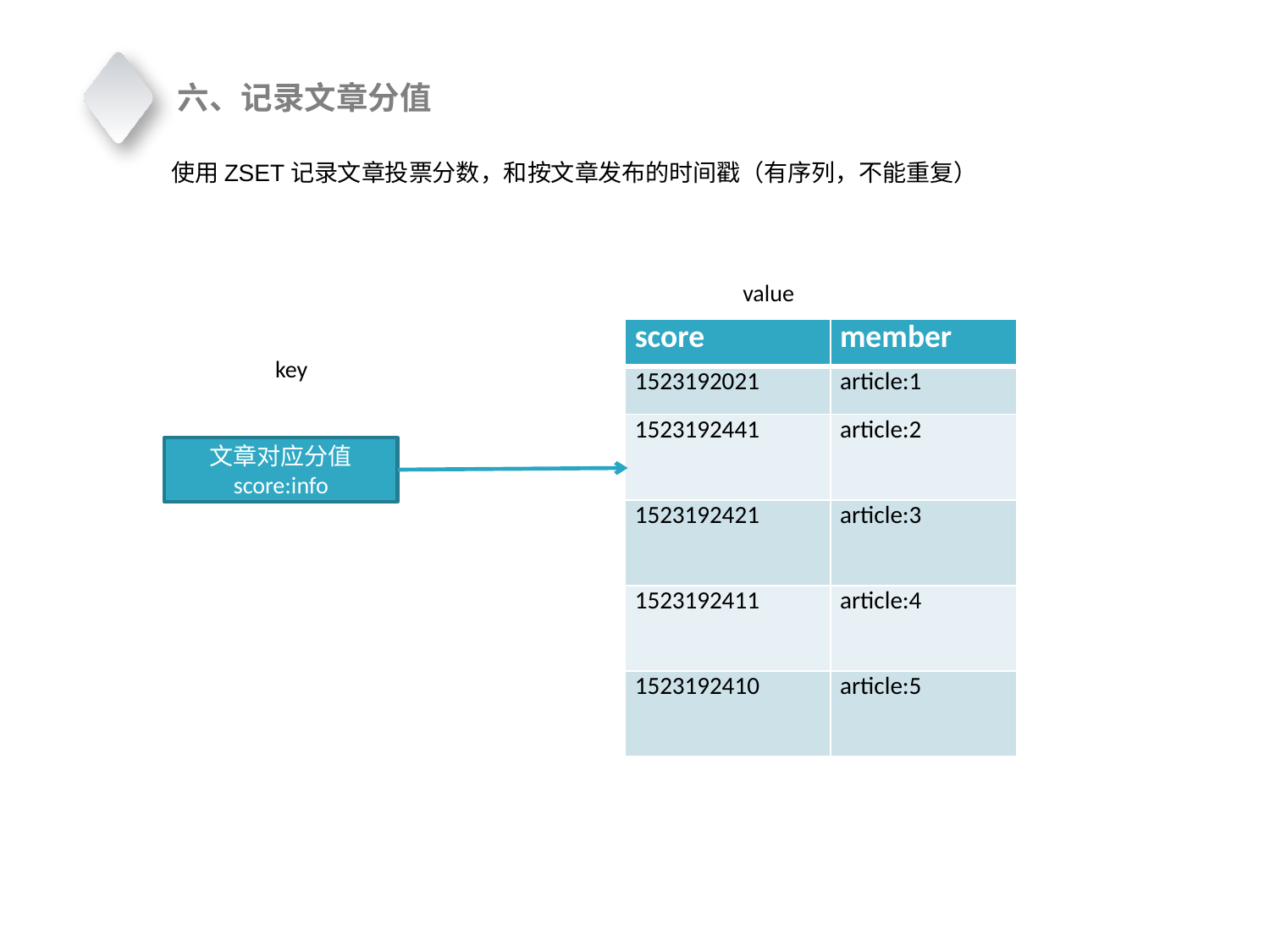

六、记录文章分值
使用ZSET记录文章投票分数，和按文章发布的时间戳（有序列，不能重复）
value
| score | member |
| --- | --- |
| 1523192021 | article:1 |
| 1523192441 | article:2 |
| 1523192421 | article:3 |
| 1523192411 | article:4 |
| 1523192410 | article:5 |
key
文章对应分值
score:info